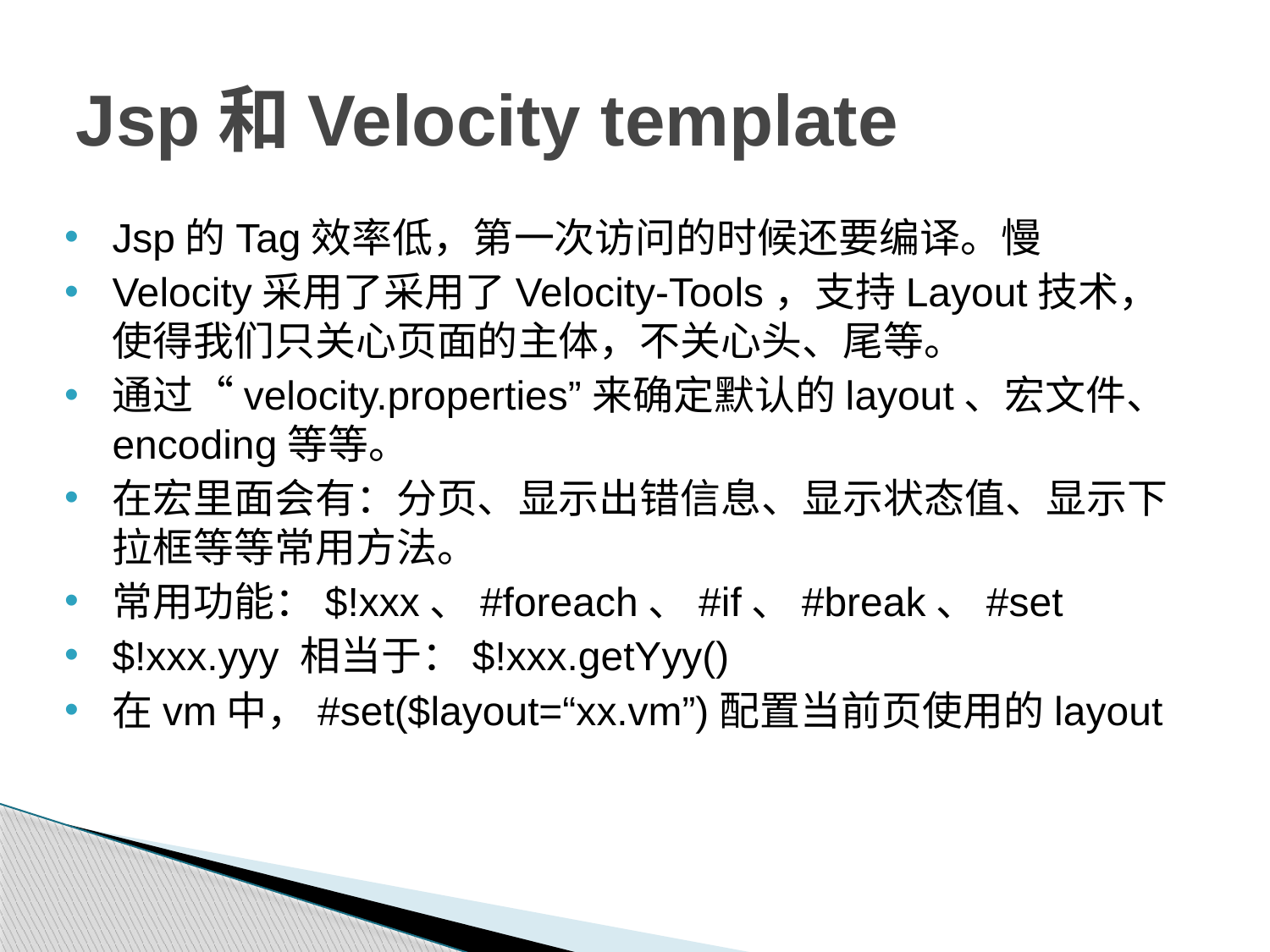

# Jsp和Velocity template
Jsp的Tag效率低，第一次访问的时候还要编译。慢
Velocity采用了采用了Velocity-Tools，支持Layout技术，使得我们只关心页面的主体，不关心头、尾等。
通过“velocity.properties”来确定默认的layout、宏文件、encoding等等。
在宏里面会有：分页、显示出错信息、显示状态值、显示下拉框等等常用方法。
常用功能：$!xxx、#foreach、#if、#break、#set
$!xxx.yyy 相当于：$!xxx.getYyy()
在vm中，#set($layout=“xx.vm”)配置当前页使用的layout